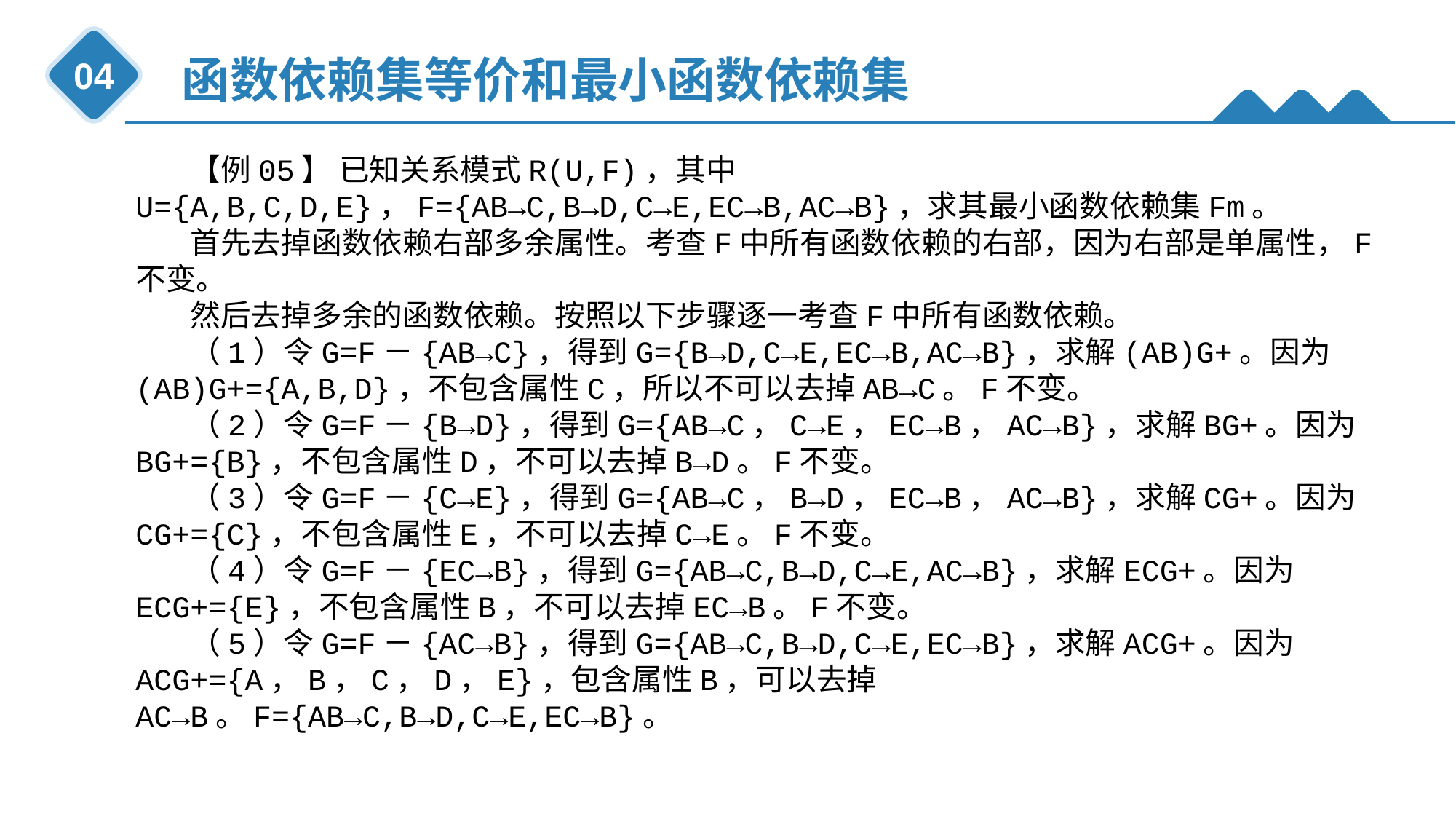

函数依赖集等价和最小函数依赖集
04

【例05】 已知关系模式R(U,F)，其中U={A,B,C,D,E}，F={AB→C,B→D,C→E,EC→B,AC→B}，求其最小函数依赖集Fm。
首先去掉函数依赖右部多余属性。考查F中所有函数依赖的右部，因为右部是单属性，F不变。
然后去掉多余的函数依赖。按照以下步骤逐一考查F中所有函数依赖。
（1）令G=F－{AB→C}，得到G={B→D,C→E,EC→B,AC→B}，求解(AB)G+。因为(AB)G+={A,B,D}，不包含属性C，所以不可以去掉AB→C。F不变。
（2）令G=F－{B→D}，得到G={AB→C，C→E，EC→B，AC→B}，求解BG+。因为BG+={B}，不包含属性D，不可以去掉B→D。F不变。
（3）令G=F－{C→E}，得到G={AB→C，B→D，EC→B，AC→B}，求解CG+。因为CG+={C}，不包含属性E，不可以去掉C→E。F不变。
（4）令G=F－{EC→B}，得到G={AB→C,B→D,C→E,AC→B}，求解ECG+。因为ECG+={E}，不包含属性B，不可以去掉EC→B。F不变。
（5）令G=F－{AC→B}，得到G={AB→C,B→D,C→E,EC→B}，求解ACG+。因为ACG+={A，B，C，D，E}，包含属性B，可以去掉AC→B。F={AB→C,B→D,C→E,EC→B}。